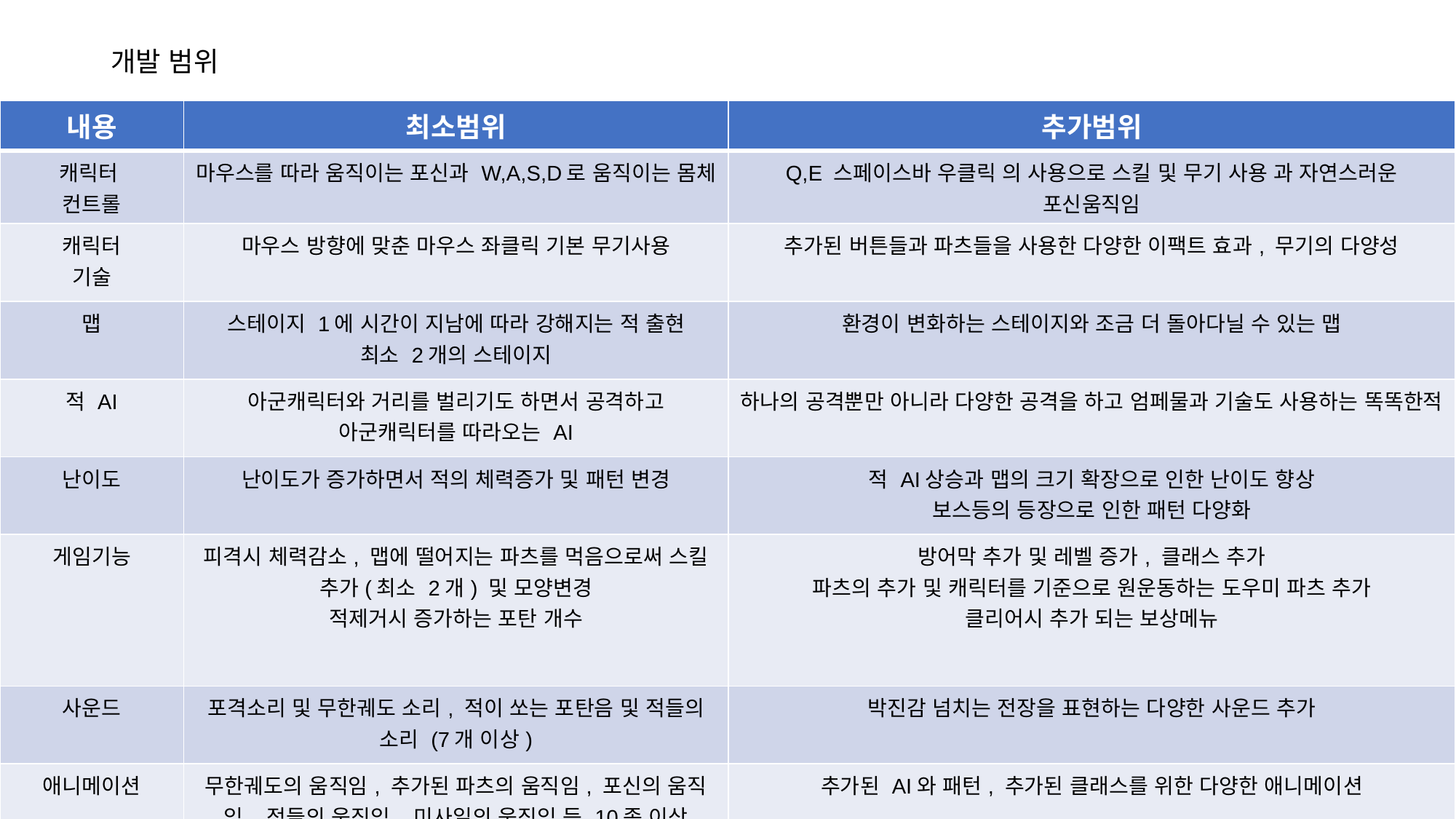

개발 범위
| 내용 | 최소범위 | 추가범위 |
| --- | --- | --- |
| 캐릭터 컨트롤 | 마우스를 따라 움직이는 포신과 W,A,S,D로 움직이는 몸체 | Q,E 스페이스바 우클릭 의 사용으로 스킬 및 무기 사용 과 자연스러운 포신움직임 |
| 캐릭터 기술 | 마우스 방향에 맞춘 마우스 좌클릭 기본 무기사용 | 추가된 버튼들과 파츠들을 사용한 다양한 이팩트 효과, 무기의 다양성 |
| 맵 | 스테이지 1에 시간이 지남에 따라 강해지는 적 출현 최소 2개의 스테이지 | 환경이 변화하는 스테이지와 조금 더 돌아다닐 수 있는 맵 |
| 적 AI | 아군캐릭터와 거리를 벌리기도 하면서 공격하고 아군캐릭터를 따라오는 AI | 하나의 공격뿐만 아니라 다양한 공격을 하고 엄페물과 기술도 사용하는 똑똑한적 |
| 난이도 | 난이도가 증가하면서 적의 체력증가 및 패턴 변경 | 적 AI상승과 맵의 크기 확장으로 인한 난이도 향상 보스등의 등장으로 인한 패턴 다양화 |
| 게임기능 | 피격시 체력감소, 맵에 떨어지는 파츠를 먹음으로써 스킬 추가(최소 2개) 및 모양변경 적제거시 증가하는 포탄 개수 | 방어막 추가 및 레벨 증가, 클래스 추가 파츠의 추가 및 캐릭터를 기준으로 원운동하는 도우미 파츠 추가 클리어시 추가 되는 보상메뉴 |
| 사운드 | 포격소리 및 무한궤도 소리, 적이 쏘는 포탄음 및 적들의 소리 (7개 이상) | 박진감 넘치는 전장을 표현하는 다양한 사운드 추가 |
| 애니메이션 | 무한궤도의 움직임, 추가된 파츠의 움직임, 포신의 움직임, 적들의 움직임, 미사일의 움직임 등 10종 이상 | 추가된 AI와 패턴, 추가된 클래스를 위한 다양한 애니메이션 |